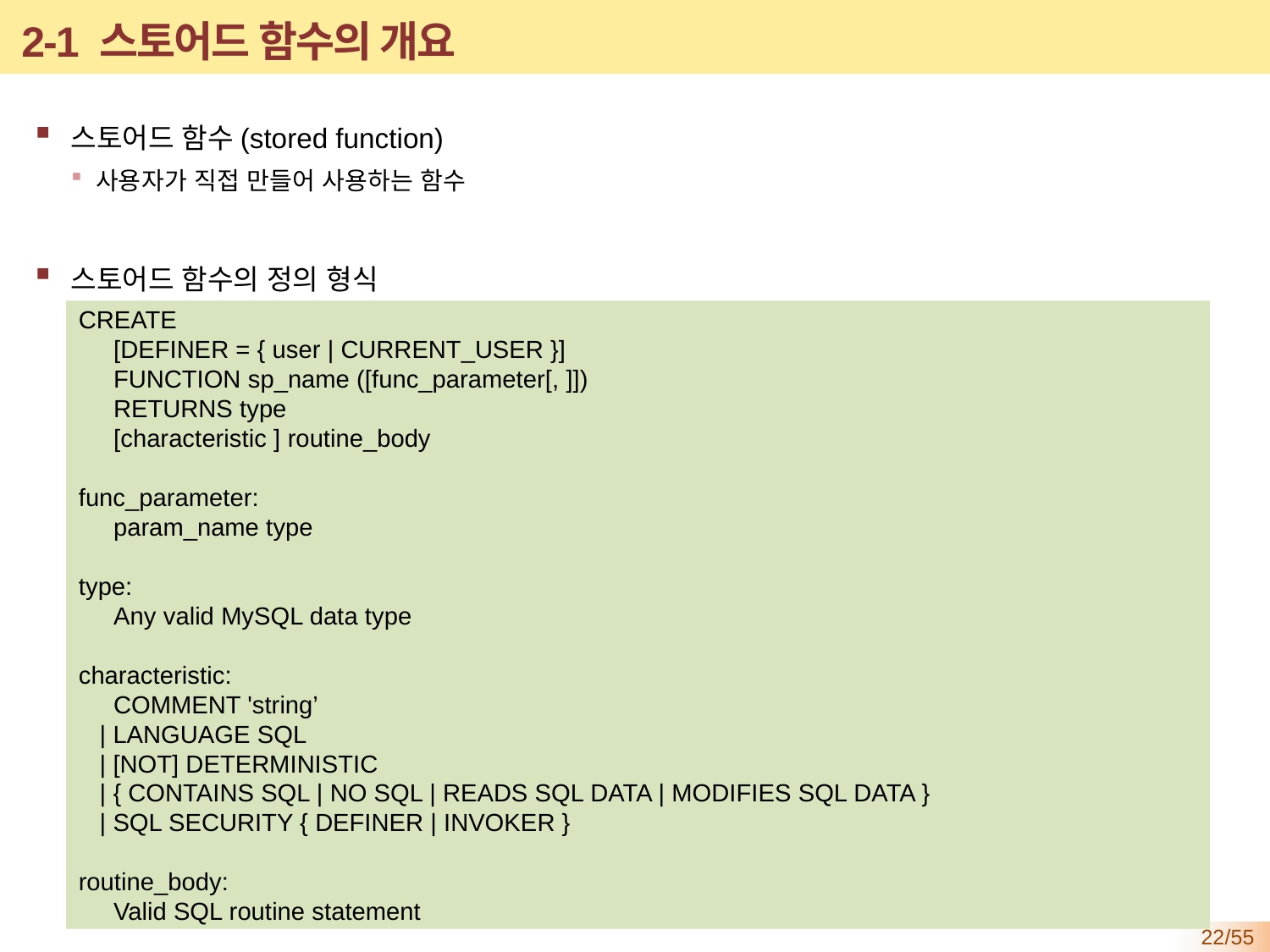

# 2-1 스토어드 함수의 개요
스토어드 함수(stored function)
사용자가 직접 만들어 사용하는 함수

스토어드 함수의 정의 형식
CREATE
     [DEFINER = { user | CURRENT_USER }]
     FUNCTION sp_name ([func_parameter[, ]])
     RETURNS type
     [characteristic ] routine_body

func_parameter:
     param_name type

type:
     Any valid MySQL data type

characteristic:
     COMMENT 'string’
   | LANGUAGE SQL
   | [NOT] DETERMINISTIC
   | { CONTAINS SQL | NO SQL | READS SQL DATA | MODIFIES SQL DATA }
   | SQL SECURITY { DEFINER | INVOKER }

routine_body:
     Valid SQL routine statement